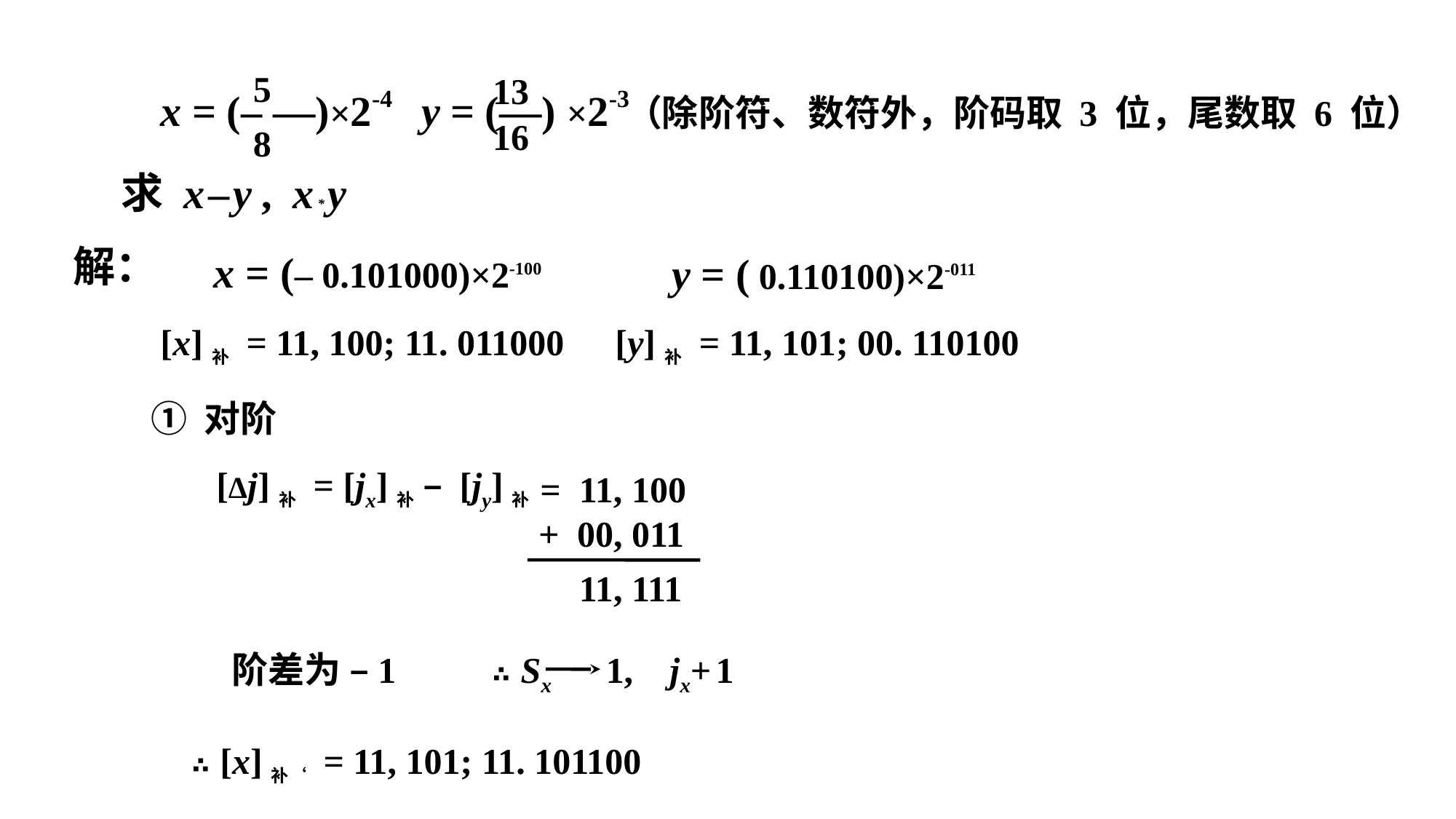

5
13
x = (– —)×2-4    y = (—) ×2-3
（除阶符、数符外，阶码取 3 位，尾数取 6 位）
16
8
求 x – y
,  x * y
解：
x = (– 0.101000)×2-100
y = ( 0.110100)×2-011
[x]补 = 11, 100; 11. 011000
[y]补 = 11, 101; 00. 110100
① 对阶
[Δj]补 = [jx]补 – [jy]补
=  11, 100
+
 00, 011

 11, 111
阶差为 –1
∴ Sx      1,    jx+ 1

∴ [x]补‘ = 11, 101; 11. 101100